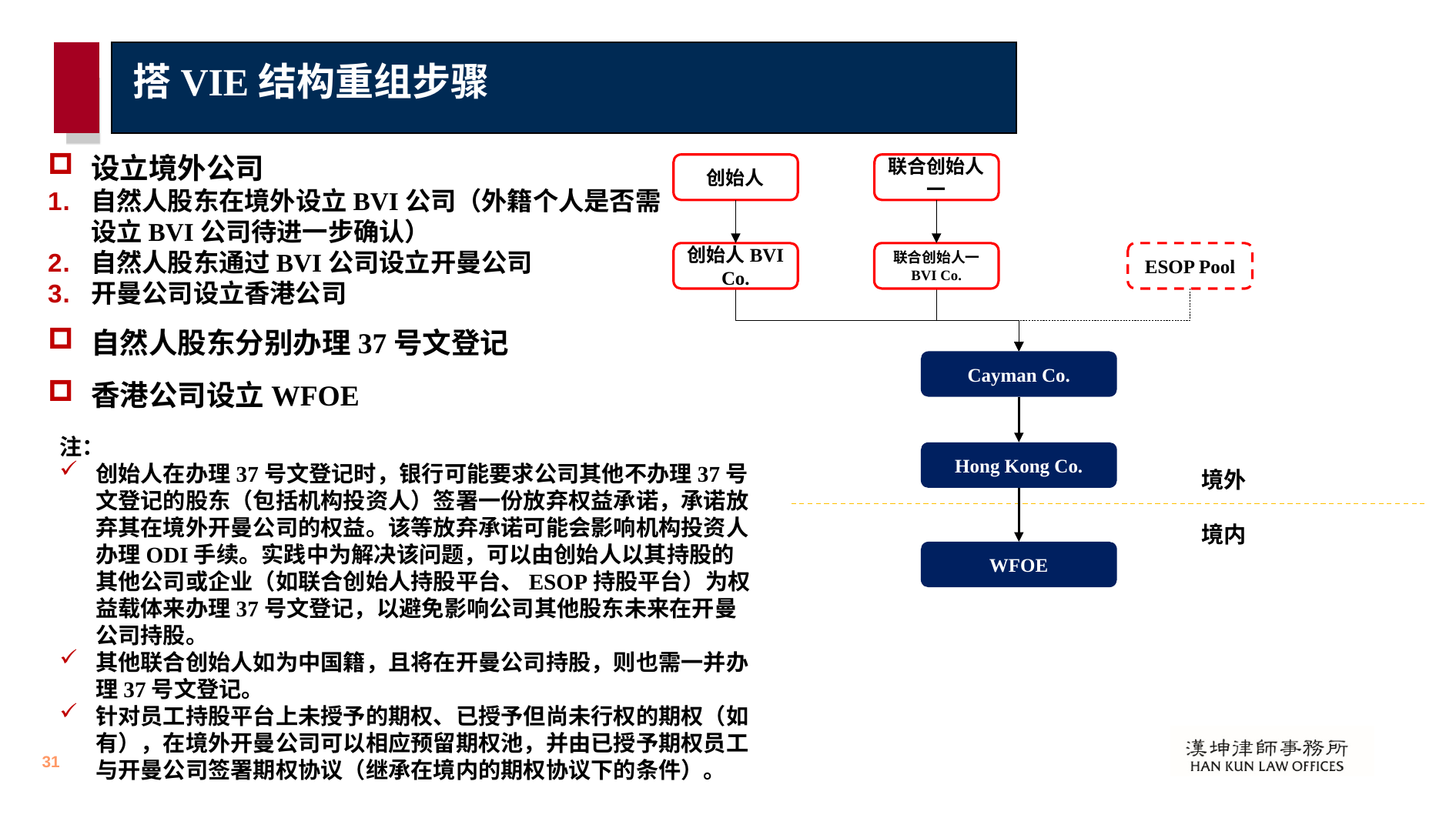

# 搭VIE结构重组步骤
设立境外公司
自然人股东在境外设立BVI公司（外籍个人是否需设立BVI公司待进一步确认）
自然人股东通过BVI公司设立开曼公司
开曼公司设立香港公司
自然人股东分别办理37号文登记
香港公司设立WFOE
创始人
联合创始人一
创始人BVI Co.
联合创始人一
BVI Co.
ESOP Pool
Cayman Co.
注：
创始人在办理37号文登记时，银行可能要求公司其他不办理37号文登记的股东（包括机构投资人）签署一份放弃权益承诺，承诺放弃其在境外开曼公司的权益。该等放弃承诺可能会影响机构投资人办理ODI手续。实践中为解决该问题，可以由创始人以其持股的其他公司或企业（如联合创始人持股平台、ESOP持股平台）为权益载体来办理37号文登记，以避免影响公司其他股东未来在开曼公司持股。
其他联合创始人如为中国籍，且将在开曼公司持股，则也需一并办理37号文登记。
针对员工持股平台上未授予的期权、已授予但尚未行权的期权（如有），在境外开曼公司可以相应预留期权池，并由已授予期权员工与开曼公司签署期权协议（继承在境内的期权协议下的条件）。
Hong Kong Co.
境外
境内
WFOE